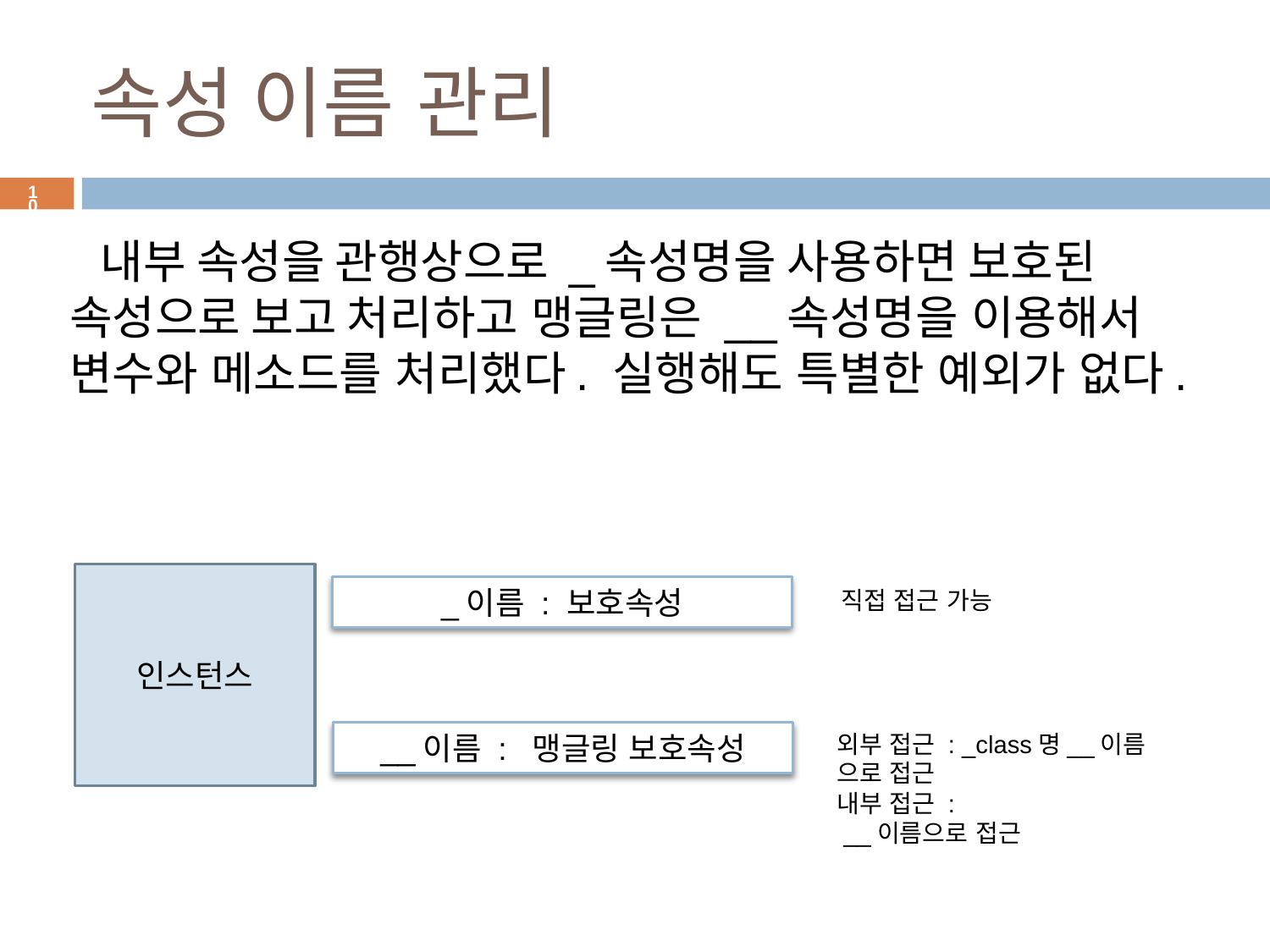

# 속성 이름 관리
10
  내부 속성을 관행상으로 _속성명을 사용하면 보호된 속성으로 보고 처리하고 맹글링은 __속성명을 이용해서 변수와 메소드를 처리했다. 실행해도 특별한 예외가 없다.

인스턴스
_이름 : 보호속성
__이름 :  맹글링 보호속성
직접 접근 가능
외부 접근 : _class명__이름 으로 접근
내부 접근 :
 __이름으로 접근